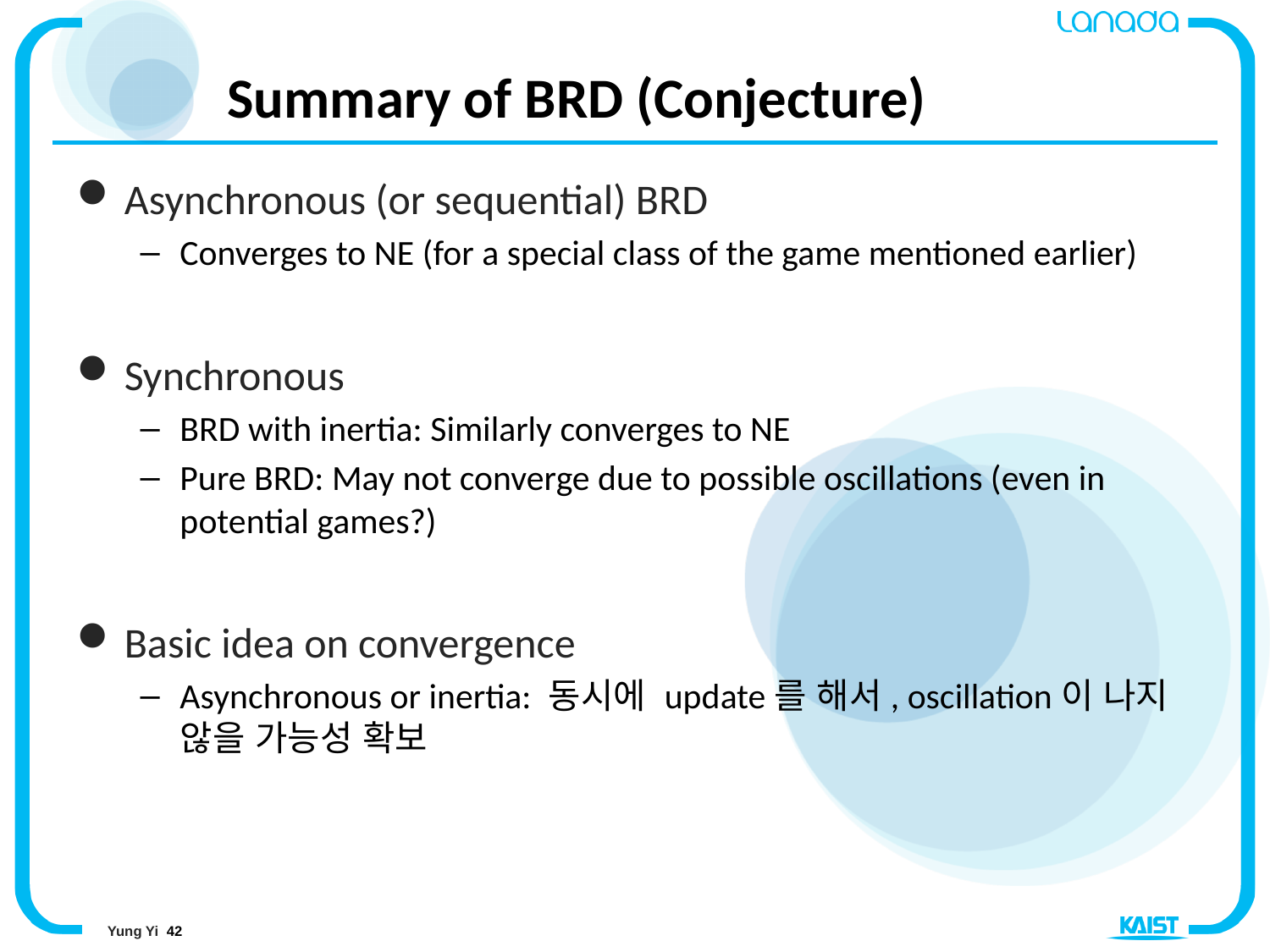

# Summary of BRD (Conjecture)
Asynchronous (or sequential) BRD
Converges to NE (for a special class of the game mentioned earlier)

Synchronous
BRD with inertia: Similarly converges to NE
Pure BRD: May not converge due to possible oscillations (even in potential games?)

Basic idea on convergence
Asynchronous or inertia: 동시에 update를 해서, oscillation이 나지 않을 가능성 확보